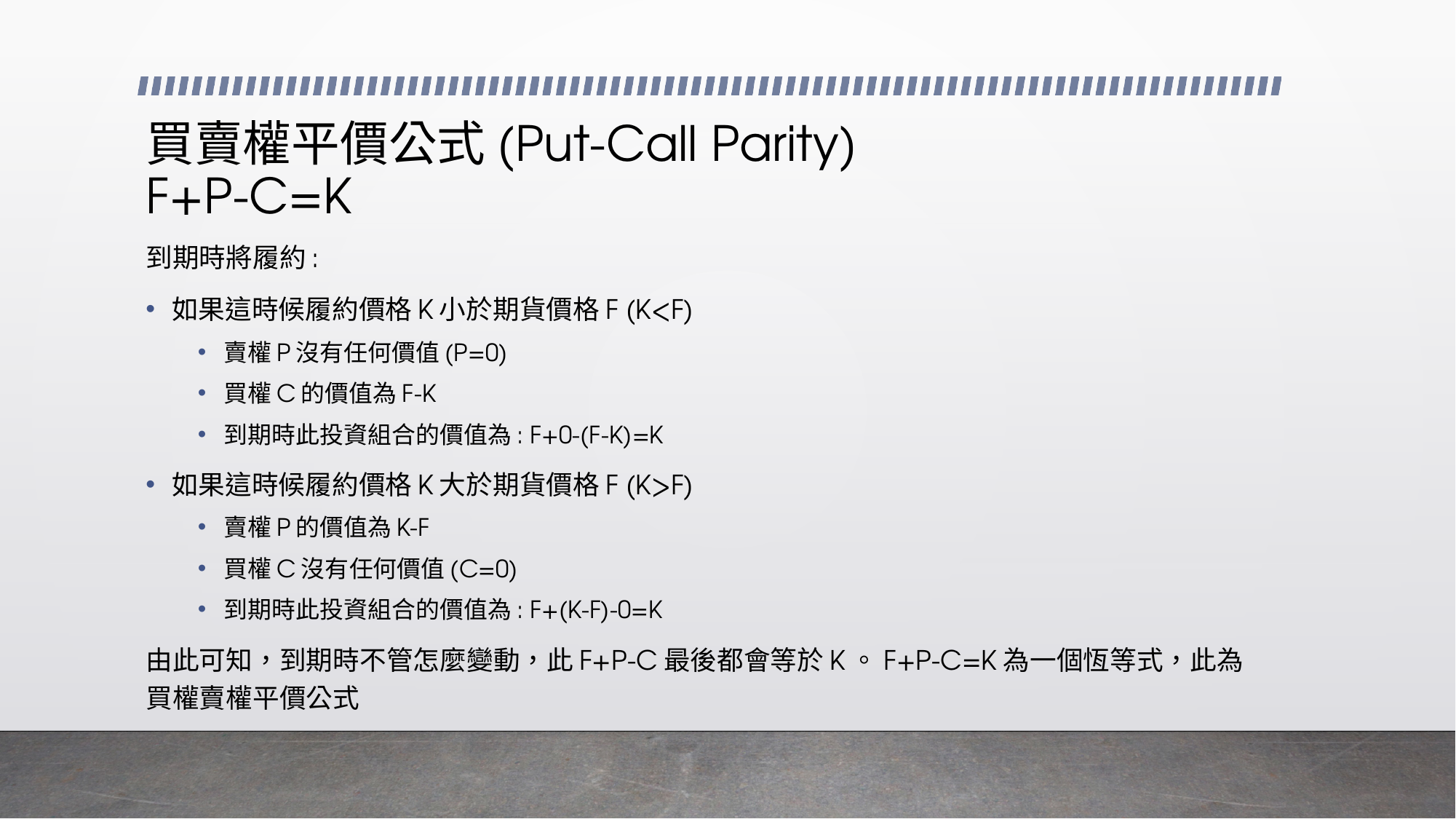

# 買賣權平價公式(Put-Call Parity) F+P-C=K
到期時將履約:
如果這時候履約價格K小於期貨價格F (K<F)
賣權P沒有任何價值(P=0)
買權C的價值為F-K
到期時此投資組合的價值為: F+0-(F-K)=K
如果這時候履約價格K大於期貨價格F (K>F)
賣權P的價值為K-F
買權C沒有任何價值(C=0)
到期時此投資組合的價值為: F+(K-F)-0=K
由此可知，到期時不管怎麼變動，此F+P-C最後都會等於K。F+P-C=K為一個恆等式，此為買權賣權平價公式